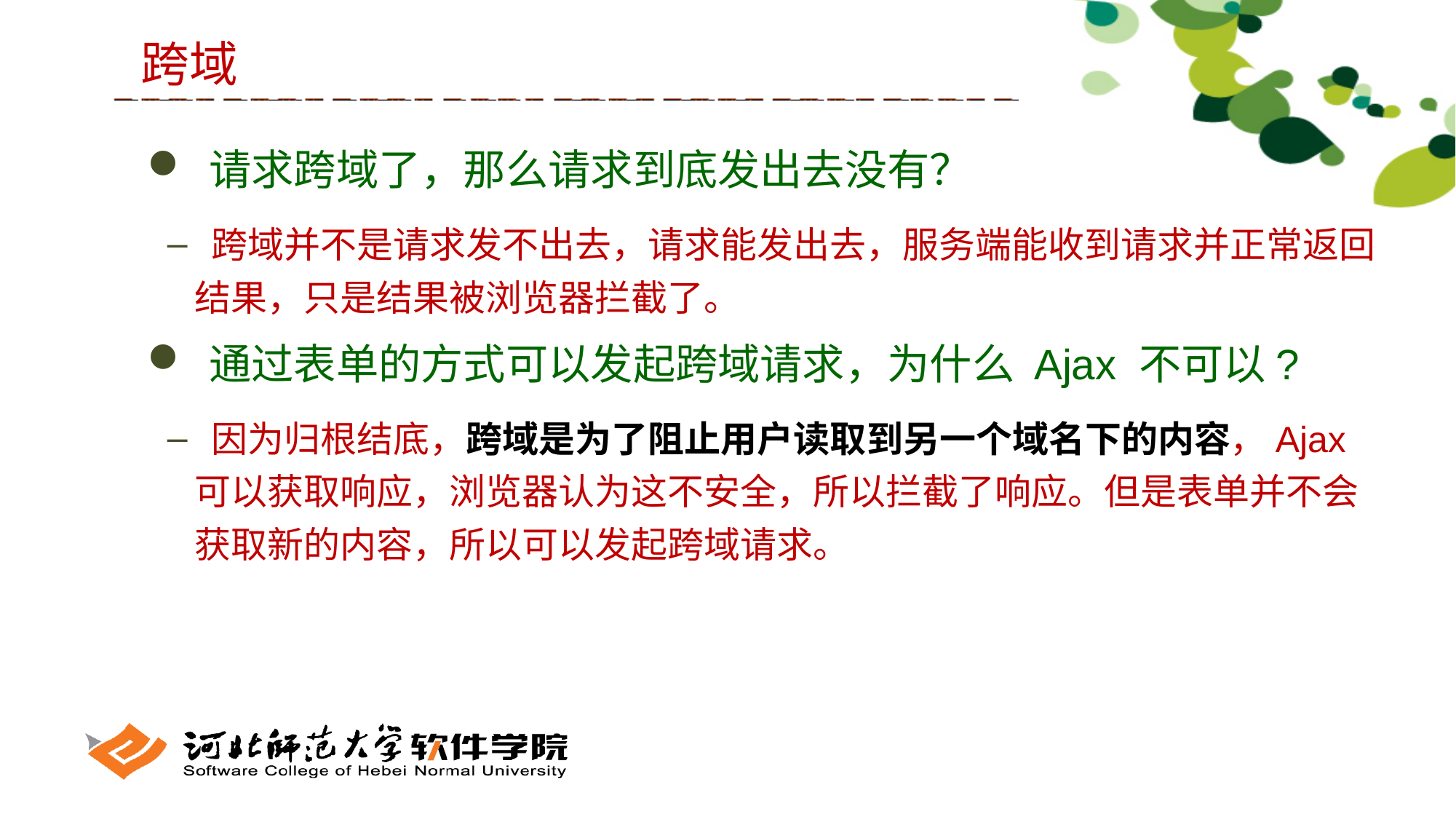

跨域

 请求跨域了，那么请求到底发出去没有？
 跨域并不是请求发不出去，请求能发出去，服务端能收到请求并正常返回结果，只是结果被浏览器拦截了。
 通过表单的方式可以发起跨域请求，为什么 Ajax 不可以?
 因为归根结底，跨域是为了阻止用户读取到另一个域名下的内容，Ajax 可以获取响应，浏览器认为这不安全，所以拦截了响应。但是表单并不会获取新的内容，所以可以发起跨域请求。